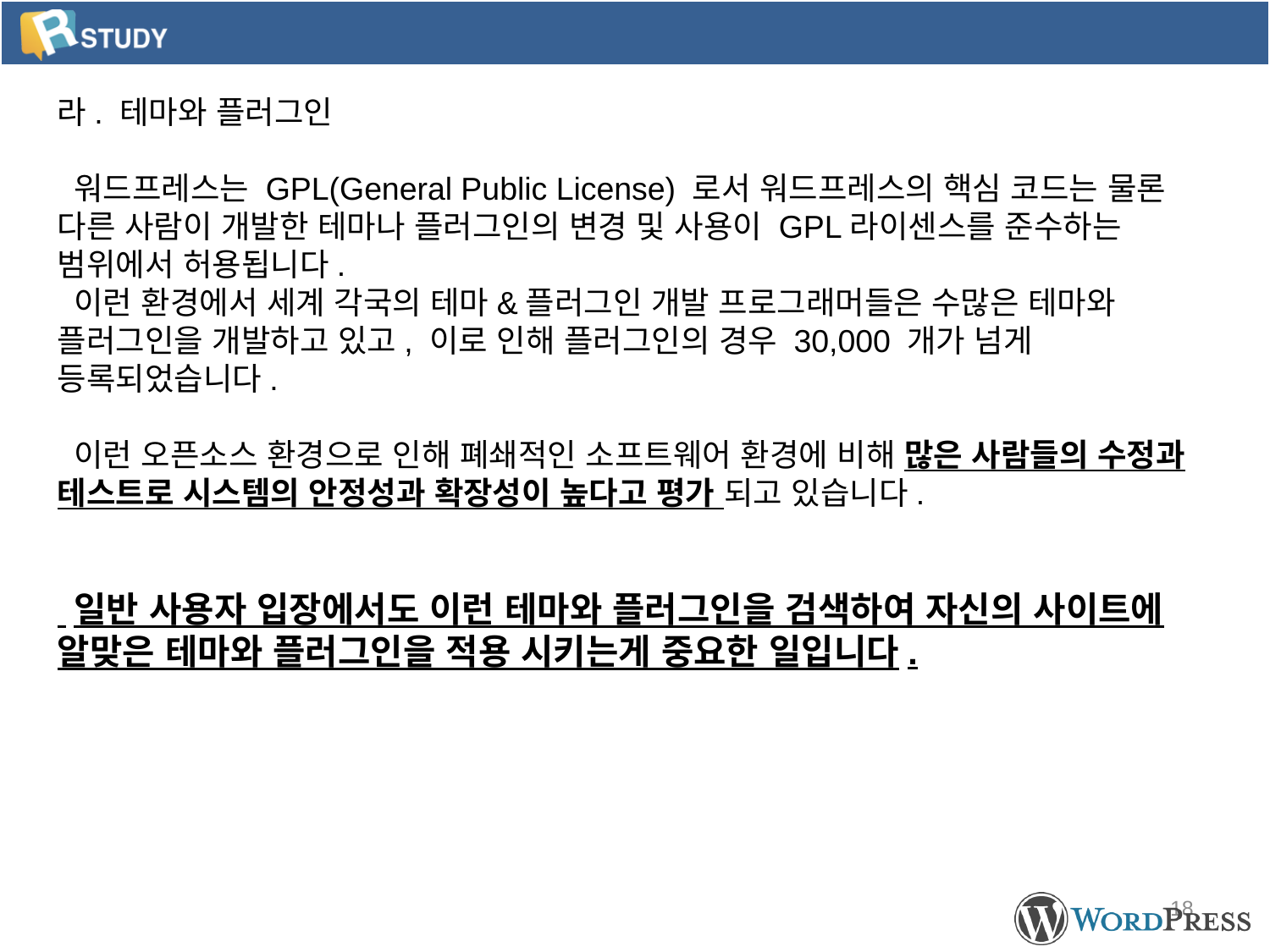

라. 테마와 플러그인

 워드프레스는 GPL(General Public License) 로서 워드프레스의 핵심 코드는 물론 다른 사람이 개발한 테마나 플러그인의 변경 및 사용이 GPL라이센스를 준수하는 범위에서 허용됩니다.
 이런 환경에서 세계 각국의 테마&플러그인 개발 프로그래머들은 수많은 테마와 플러그인을 개발하고 있고, 이로 인해 플러그인의 경우 30,000 개가 넘게 등록되었습니다.

 이런 오픈소스 환경으로 인해 폐쇄적인 소프트웨어 환경에 비해 많은 사람들의 수정과 테스트로 시스템의 안정성과 확장성이 높다고 평가 되고 있습니다.

 일반 사용자 입장에서도 이런 테마와 플러그인을 검색하여 자신의 사이트에 알맞은 테마와 플러그인을 적용 시키는게 중요한 일입니다.
18